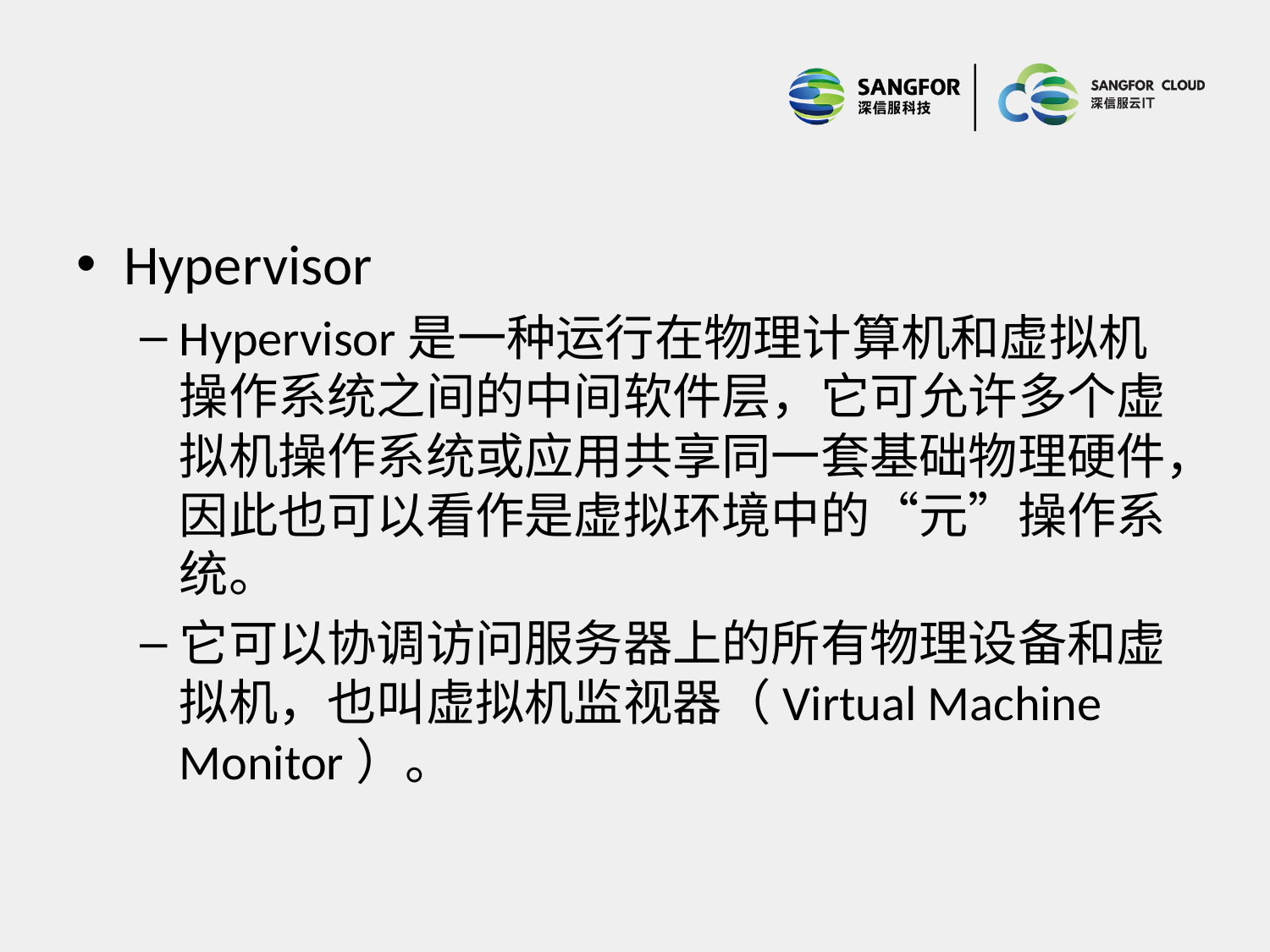

#
Hypervisor
Hypervisor是一种运行在物理计算机和虚拟机操作系统之间的中间软件层，它可允许多个虚拟机操作系统或应用共享同一套基础物理硬件，因此也可以看作是虚拟环境中的“元”操作系统。
它可以协调访问服务器上的所有物理设备和虚拟机，也叫虚拟机监视器（Virtual Machine Monitor）。